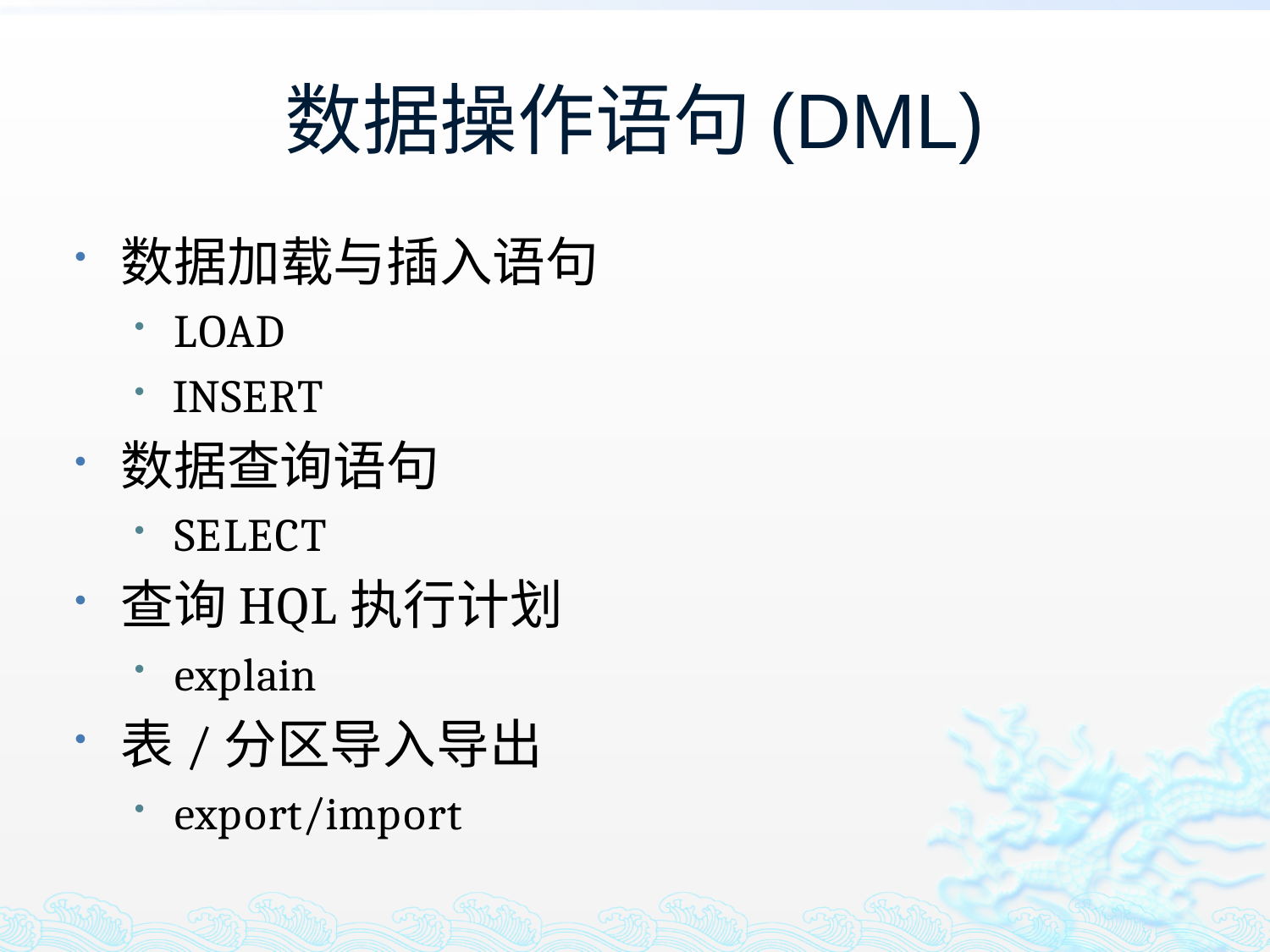

# 数据操作语句(DML)
数据加载与插入语句
LOAD
INSERT
数据查询语句
SELECT
查询HQL执行计划
explain
表/分区导入导出
export/import